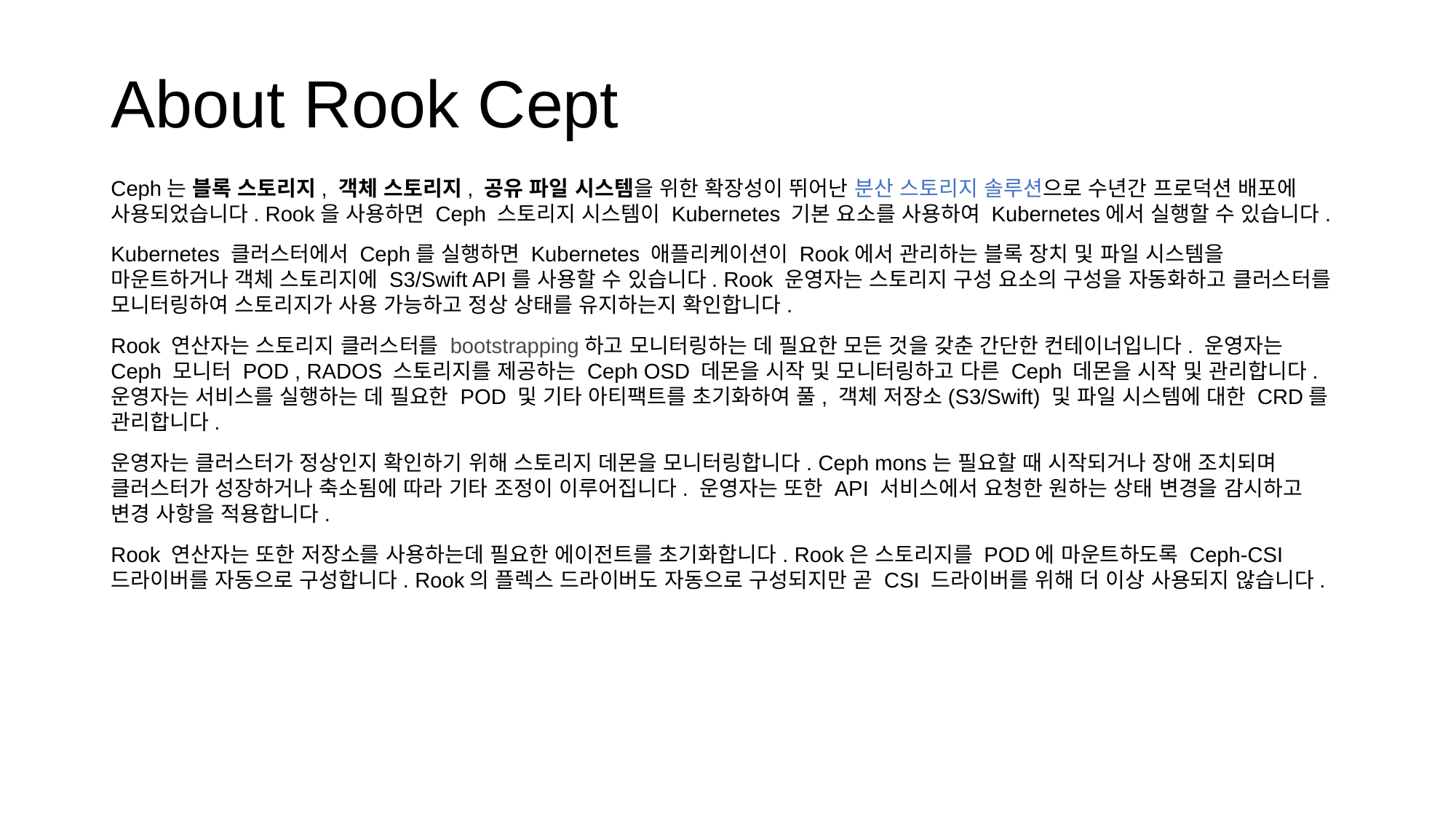

# About Rook Cept
Ceph는 블록 스토리지, 객체 스토리지, 공유 파일 시스템을 위한 확장성이 뛰어난 분산 스토리지 솔루션으로 수년간 프로덕션 배포에 사용되었습니다. Rook을 사용하면 Ceph 스토리지 시스템이 Kubernetes 기본 요소를 사용하여 Kubernetes에서 실행할 수 있습니다.
Kubernetes 클러스터에서 Ceph를 실행하면 Kubernetes 애플리케이션이 Rook에서 관리하는 블록 장치 및 파일 시스템을 마운트하거나 객체 스토리지에 S3/Swift API를 사용할 수 있습니다. Rook 운영자는 스토리지 구성 요소의 구성을 자동화하고 클러스터를 모니터링하여 스토리지가 사용 가능하고 정상 상태를 유지하는지 확인합니다.
Rook 연산자는 스토리지 클러스터를 bootstrapping하고 모니터링하는 데 필요한 모든 것을 갖춘 간단한 컨테이너입니다. 운영자는 Ceph 모니터 POD , RADOS 스토리지를 제공하는 Ceph OSD 데몬을 시작 및 모니터링하고 다른 Ceph 데몬을 시작 및 관리합니다. 운영자는 서비스를 실행하는 데 필요한 POD 및 기타 아티팩트를 초기화하여 풀, 객체 저장소(S3/Swift) 및 파일 시스템에 대한 CRD를 관리합니다.
운영자는 클러스터가 정상인지 확인하기 위해 스토리지 데몬을 모니터링합니다. Ceph mons는 필요할 때 시작되거나 장애 조치되며 클러스터가 성장하거나 축소됨에 따라 기타 조정이 이루어집니다. 운영자는 또한 API 서비스에서 요청한 원하는 상태 변경을 감시하고 변경 사항을 적용합니다.
Rook 연산자는 또한 저장소를 사용하는데 필요한 에이전트를 초기화합니다. Rook은 스토리지를 POD에 마운트하도록 Ceph-CSI 드라이버를 자동으로 구성합니다. Rook의 플렉스 드라이버도 자동으로 구성되지만 곧 CSI 드라이버를 위해 더 이상 사용되지 않습니다.